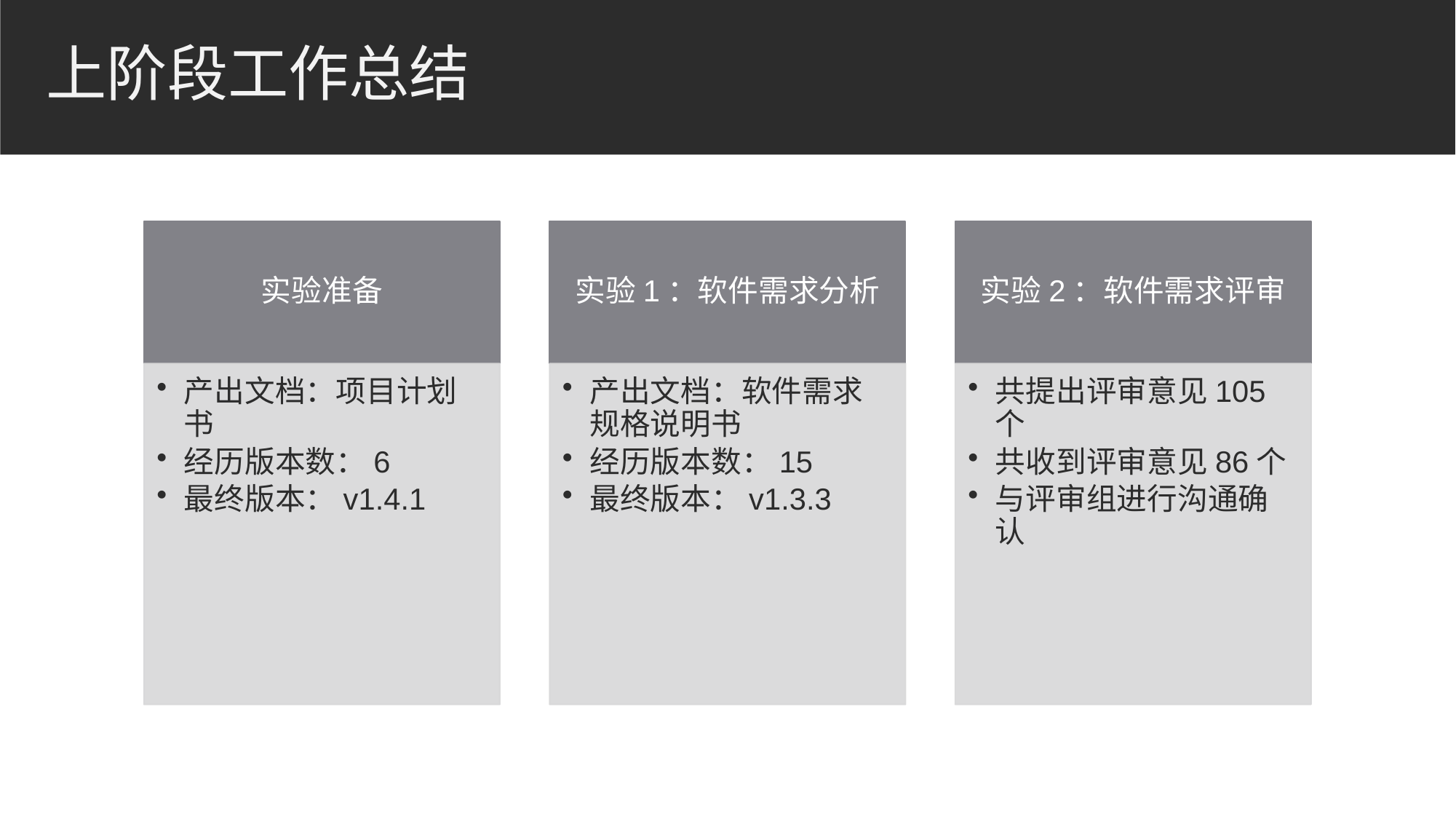

# 上阶段工作总结
实验准备
产出文档：项目计划书
经历版本数：6
最终版本：v1.4.1

实验1：软件需求分析
产出文档：软件需求规格说明书
经历版本数：15
最终版本：v1.3.3
实验2：软件需求评审
共提出评审意见105个
共收到评审意见86个
与评审组进行沟通确认